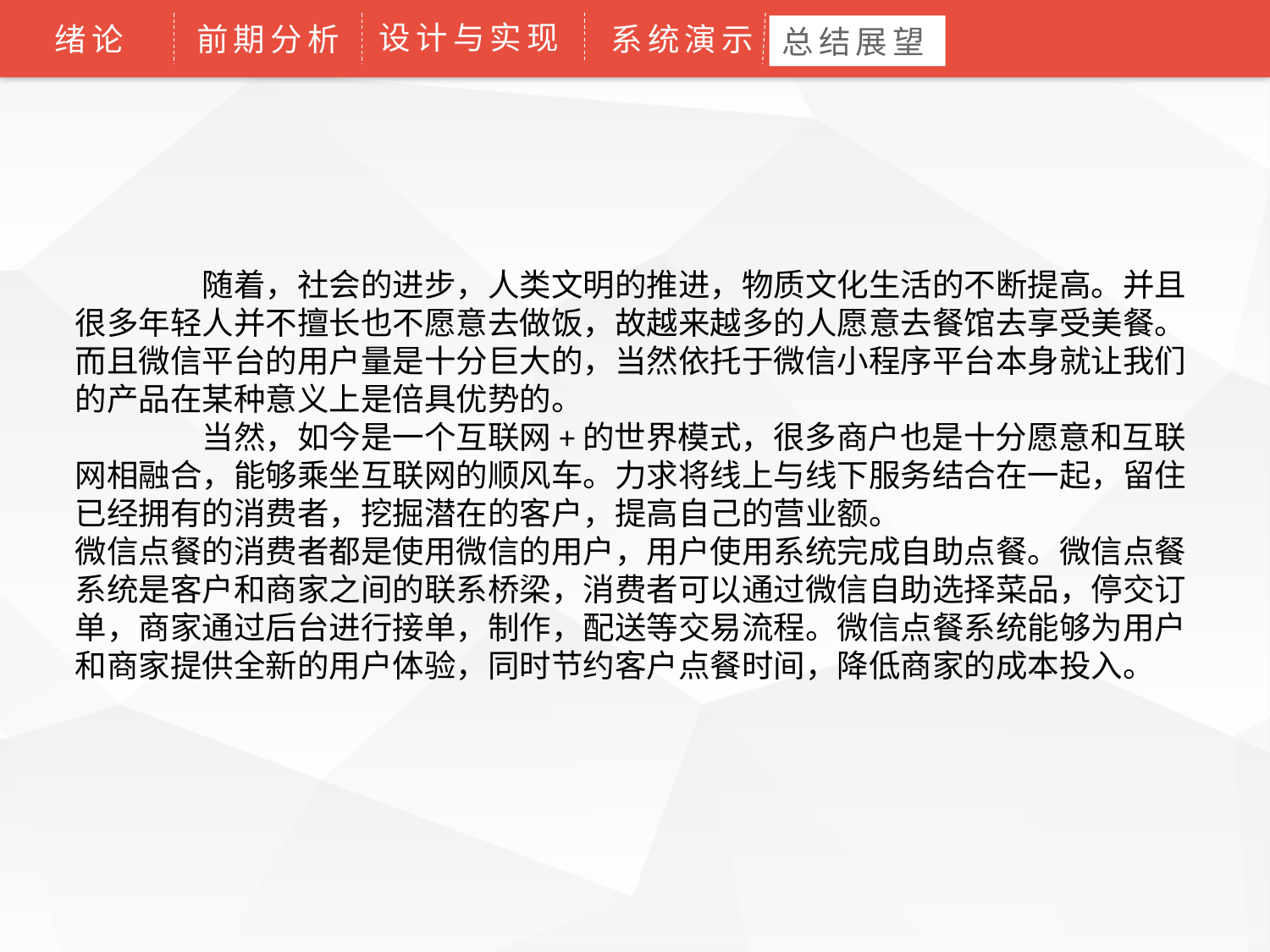

设计与实现
绪论
前期分析
系统演示

总结展望
	随着，社会的进步，人类文明的推进，物质文化生活的不断提高。并且很多年轻人并不擅长也不愿意去做饭，故越来越多的人愿意去餐馆去享受美餐。而且微信平台的用户量是十分巨大的，当然依托于微信小程序平台本身就让我们的产品在某种意义上是倍具优势的。
	当然，如今是一个互联网+的世界模式，很多商户也是十分愿意和互联网相融合，能够乘坐互联网的顺风车。力求将线上与线下服务结合在一起，留住已经拥有的消费者，挖掘潜在的客户，提高自己的营业额。
微信点餐的消费者都是使用微信的用户，用户使用系统完成自助点餐。微信点餐系统是客户和商家之间的联系桥梁，消费者可以通过微信自助选择菜品，停交订单，商家通过后台进行接单，制作，配送等交易流程。微信点餐系统能够为用户和商家提供全新的用户体验，同时节约客户点餐时间，降低商家的成本投入。